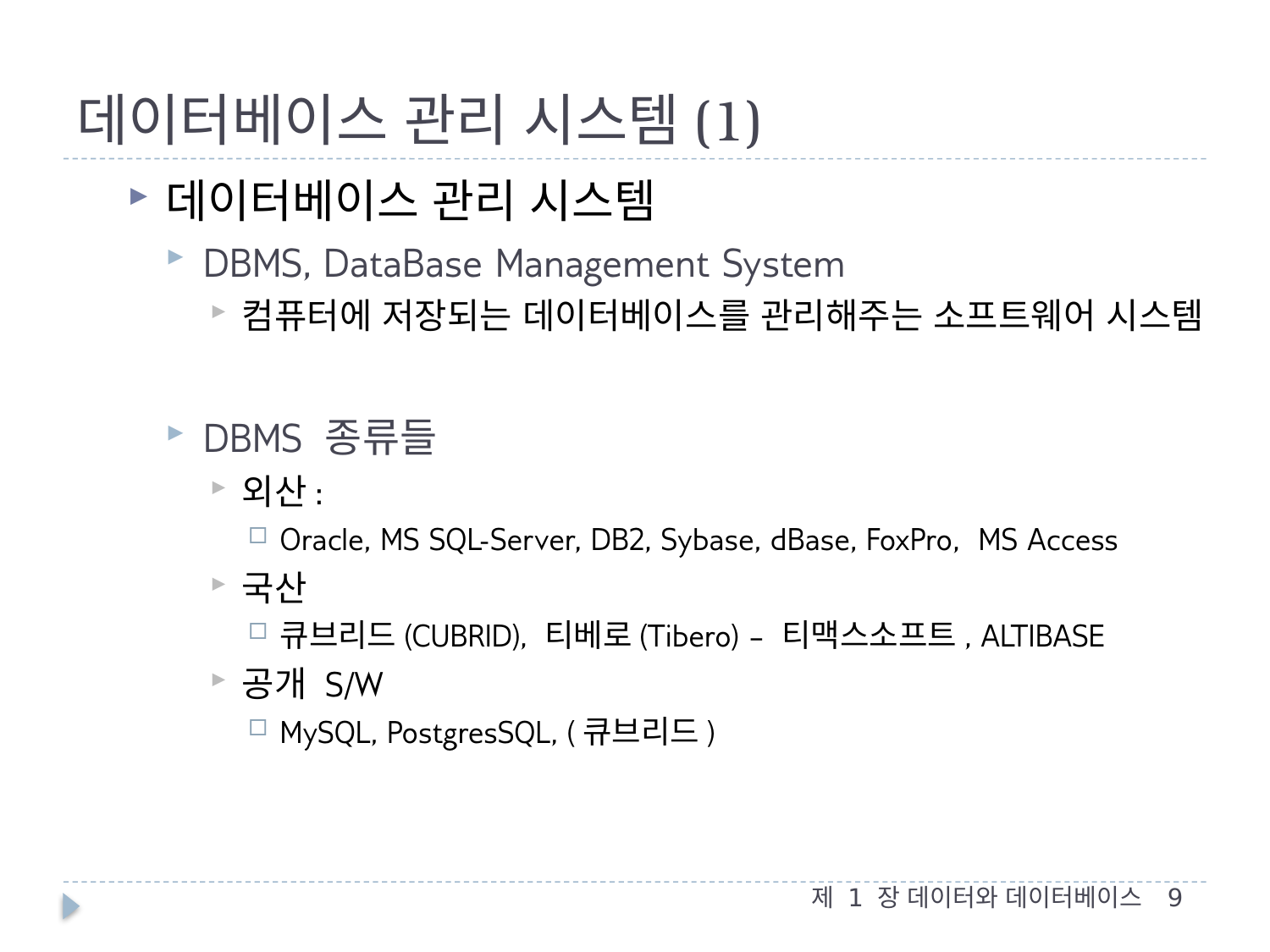

# 데이터베이스 관리 시스템(1)
데이터베이스 관리 시스템
DBMS, DataBase Management System
컴퓨터에 저장되는 데이터베이스를 관리해주는 소프트웨어 시스템

DBMS 종류들
외산:
Oracle, MS SQL-Server, DB2, Sybase, dBase, FoxPro,  MS Access
국산
큐브리드(CUBRID), 티베로(Tibero) – 티맥스소프트, ALTIBASE
공개 S/W
MySQL, PostgresSQL, (큐브리드)

제 1 장 데이터와 데이터베이스
9